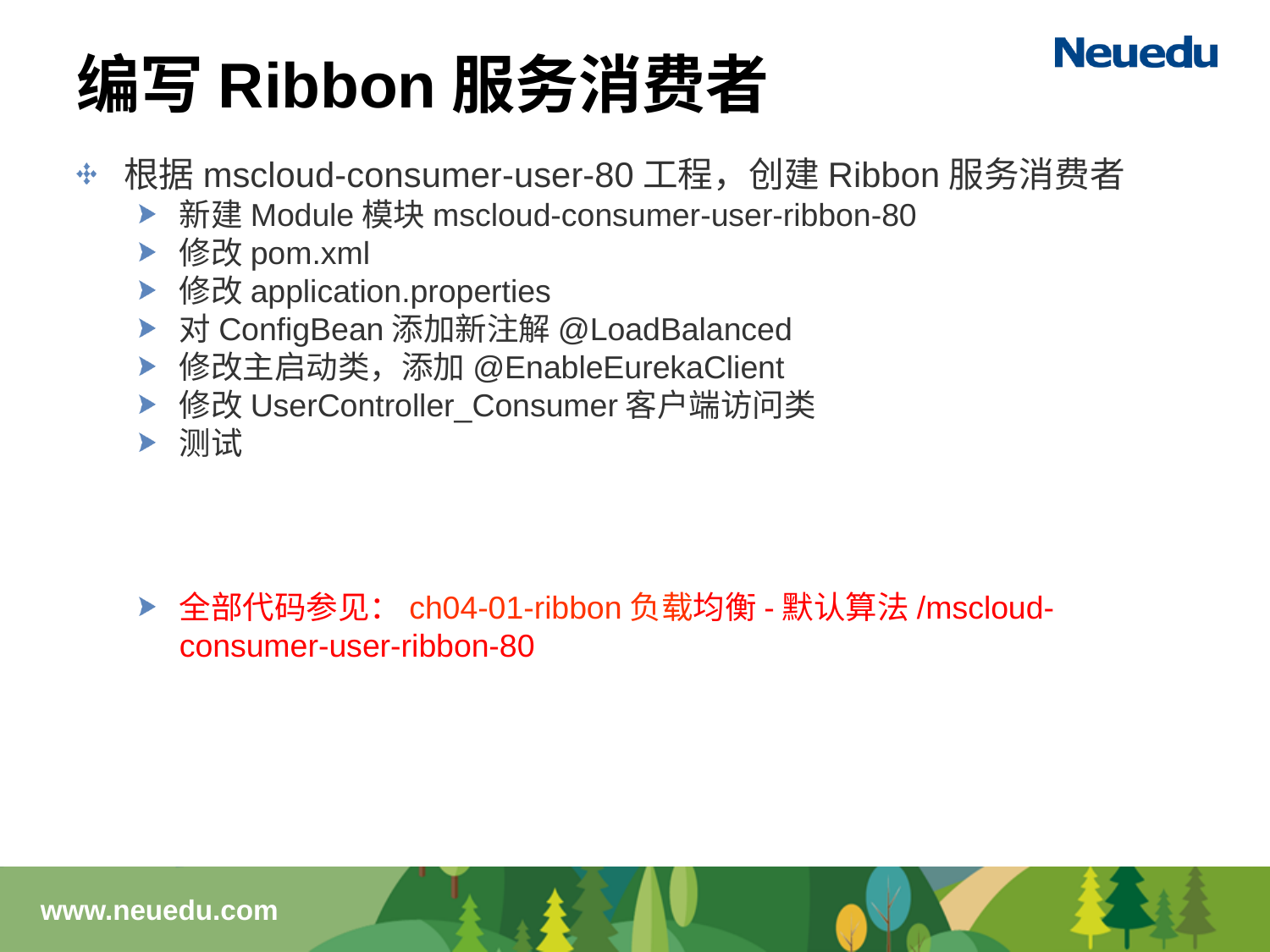

# 编写Ribbon服务消费者
根据mscloud-consumer-user-80工程，创建Ribbon服务消费者
新建Module模块mscloud-consumer-user-ribbon-80
修改pom.xml
修改application.properties
对ConfigBean添加新注解@LoadBalanced
修改主启动类，添加@EnableEurekaClient
修改UserController_Consumer客户端访问类
测试

全部代码参见：ch04-01-ribbon负载均衡-默认算法/mscloud-consumer-user-ribbon-80